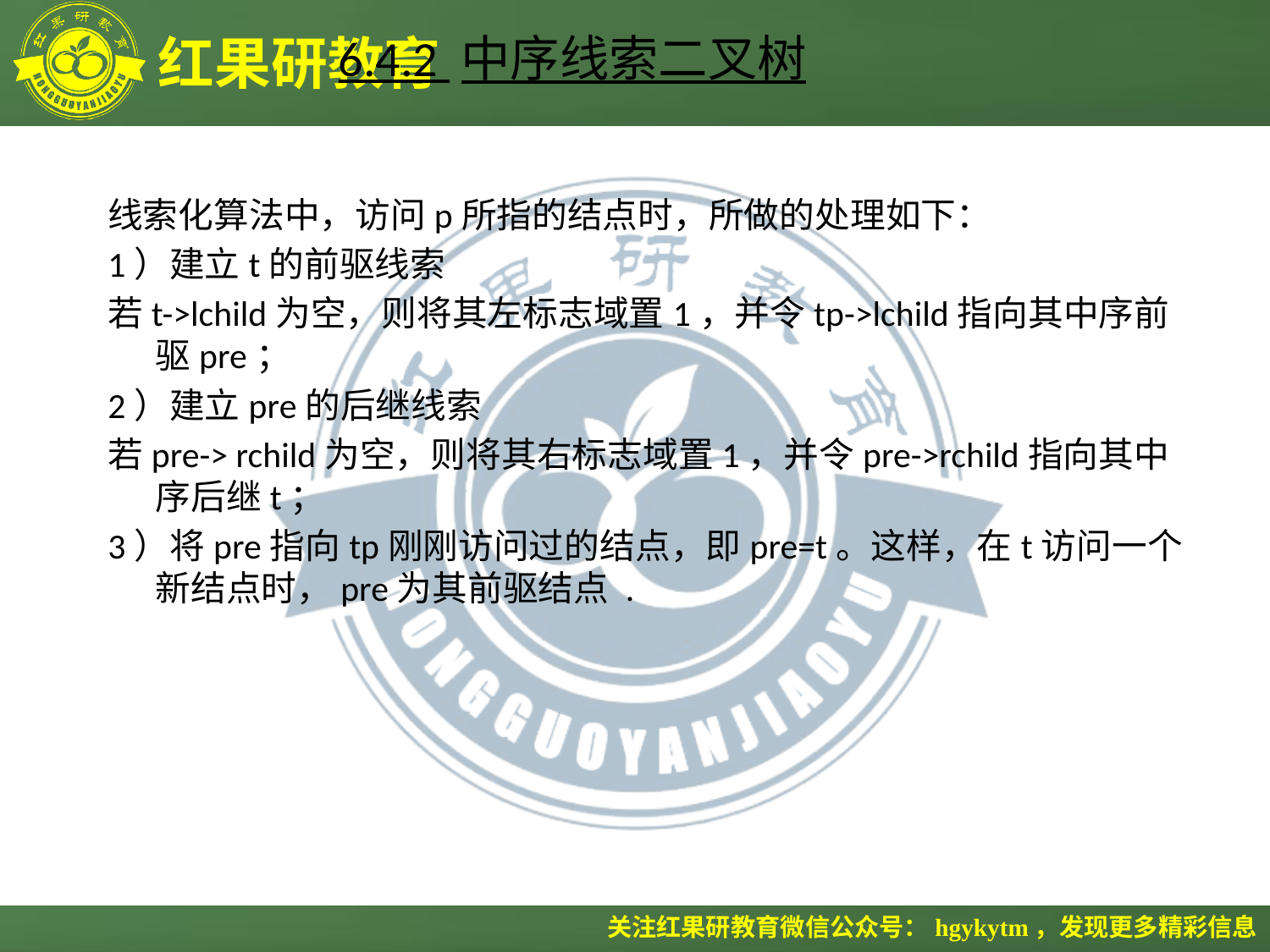

# 6.4.2 中序线索二叉树
线索化算法中，访问p所指的结点时，所做的处理如下：
1）建立t的前驱线索
若t->lchild为空，则将其左标志域置1，并令tp->lchild指向其中序前驱pre；
2）建立pre的后继线索
若pre-> rchild为空，则将其右标志域置1，并令pre->rchild指向其中序后继t；
3）将pre指向tp刚刚访问过的结点，即pre=t。这样，在t访问一个新结点时，pre为其前驱结点 .